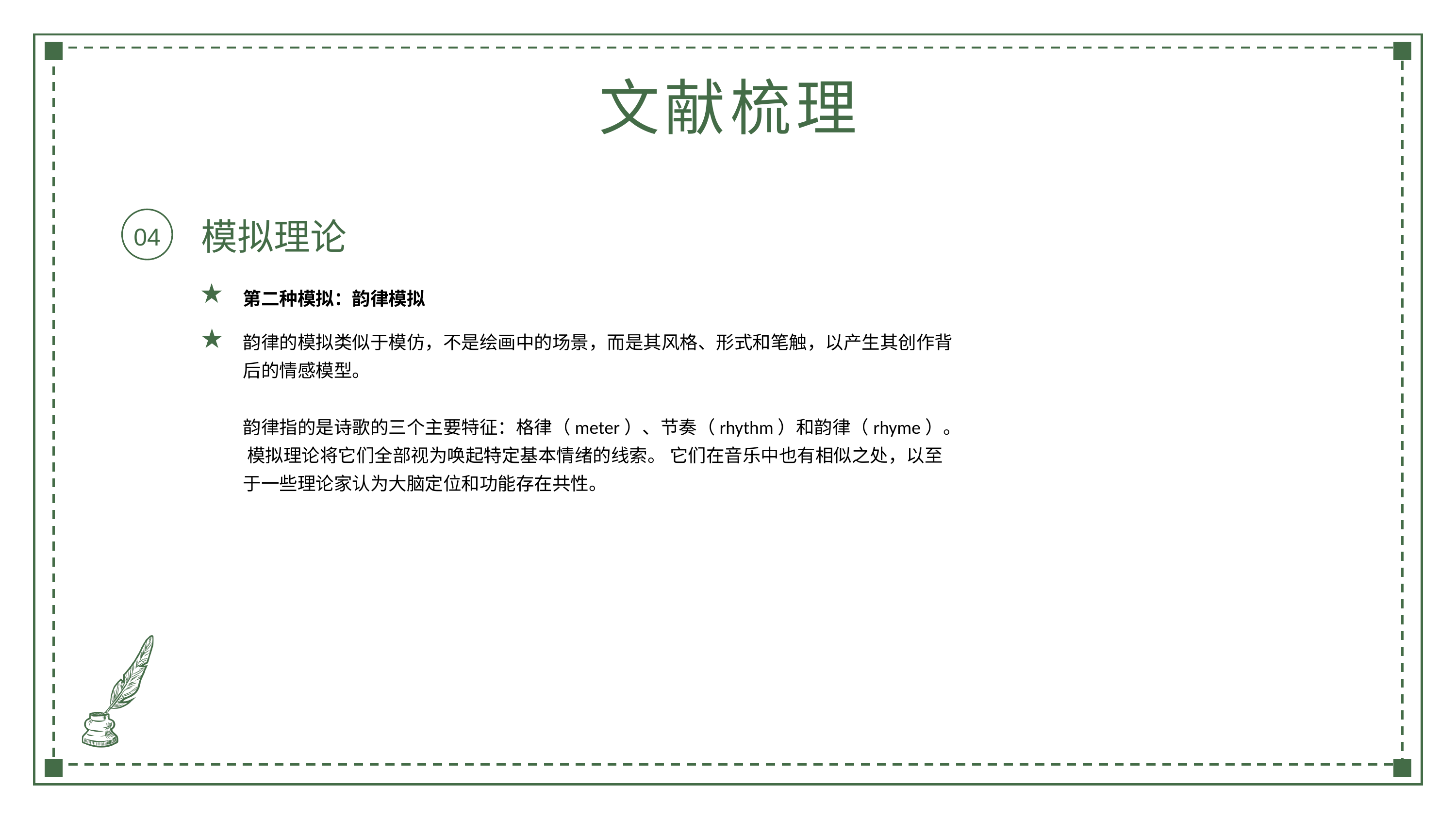

文献梳理
模拟理论

04
第二种模拟：韵律模拟

韵律的模拟类似于模仿，不是绘画中的场景，而是其风格、形式和笔触，以产生其创作背后的情感模型。

韵律指的是诗歌的三个主要特征：格律（meter）、节奏（rhythm）和韵律（rhyme）。 模拟理论将它们全部视为唤起特定基本情绪的线索。 它们在音乐中也有相似之处，以至于一些理论家认为大脑定位和功能存在共性。